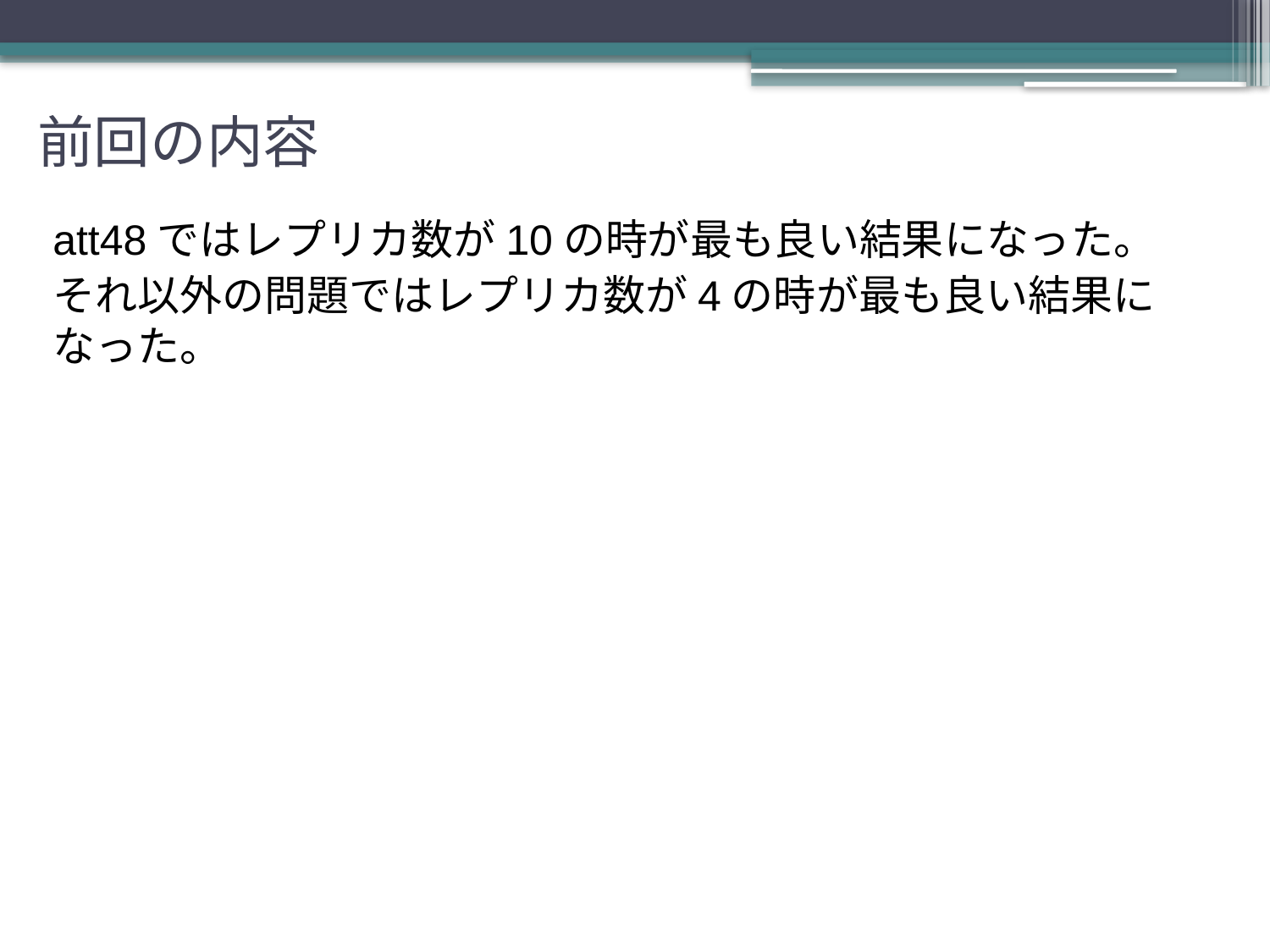

# 前回の内容
att48ではレプリカ数が10の時が最も良い結果になった。
それ以外の問題ではレプリカ数が4の時が最も良い結果になった。